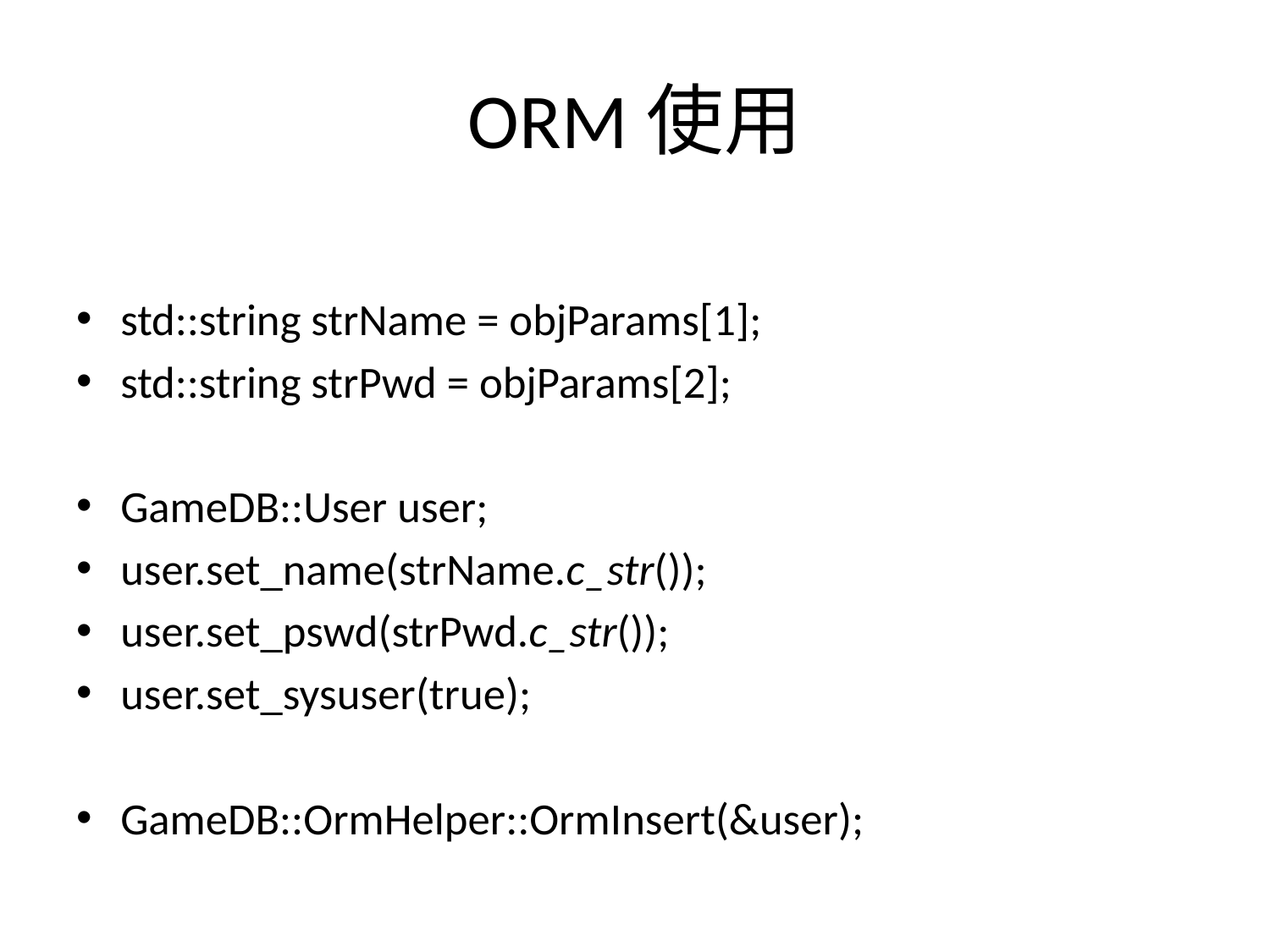

# ORM使用

std::string strName = objParams[1];
std::string strPwd = objParams[2];

GameDB::User user;
user.set_name(strName.c_str());
user.set_pswd(strPwd.c_str());
user.set_sysuser(true);

GameDB::OrmHelper::OrmInsert(&user);